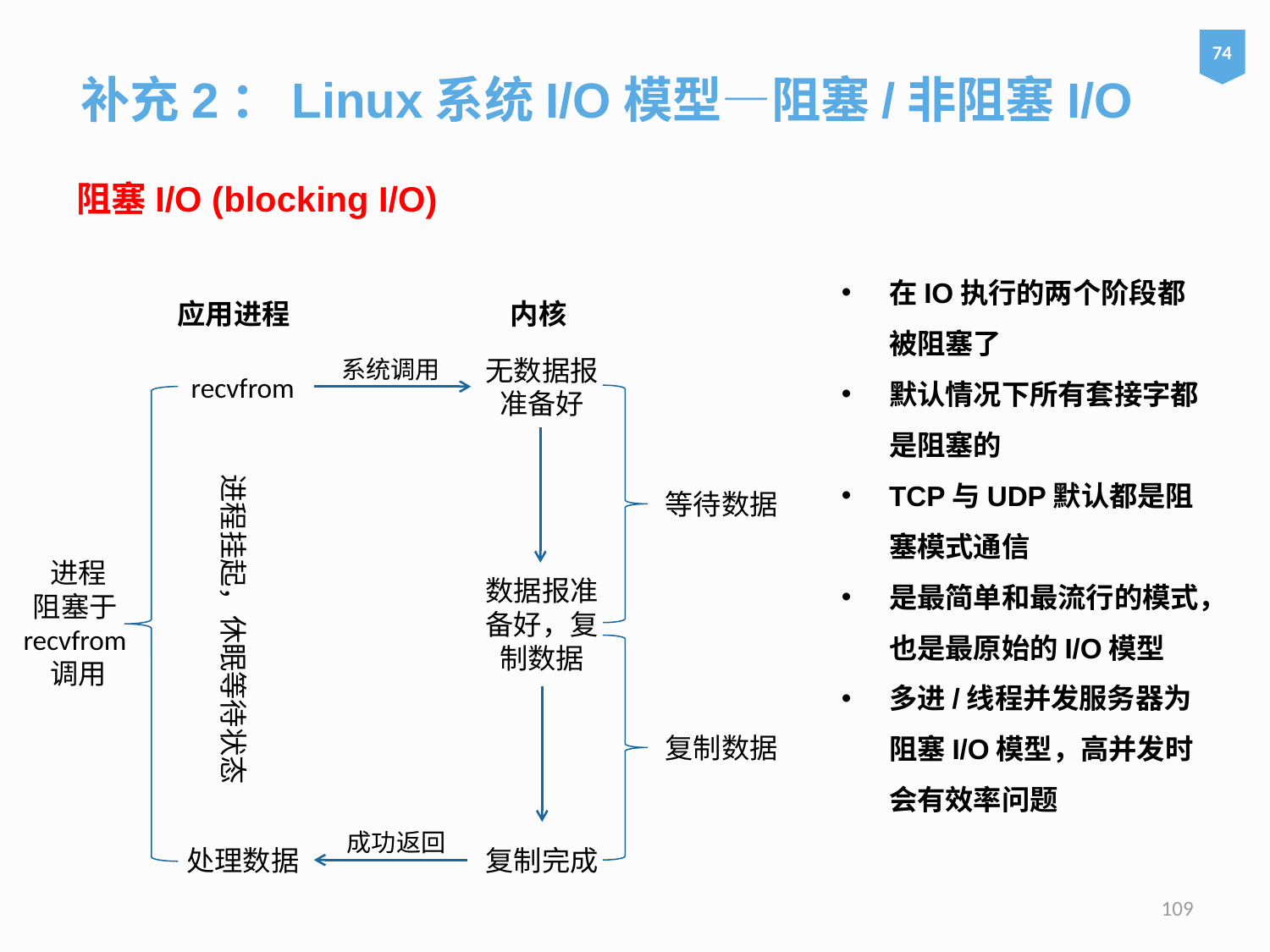

补充2：Linux系统I/O模型—阻塞/非阻塞I/O
74
阻塞I/O (blocking I/O)

在IO执行的两个阶段都被阻塞了
默认情况下所有套接字都是阻塞的
TCP与UDP默认都是阻塞模式通信
是最简单和最流行的模式，也是最原始的I/O模型
多进/线程并发服务器为阻塞I/O模型，高并发时会有效率问题
应用进程
内核
系统调用
无数据报准备好
recvfrom

进程挂起，休眠等待状态
等待数据
进程
阻塞于recvfrom调用
数据报准备好，复制数据

复制数据
成功返回
复制完成
处理数据
109